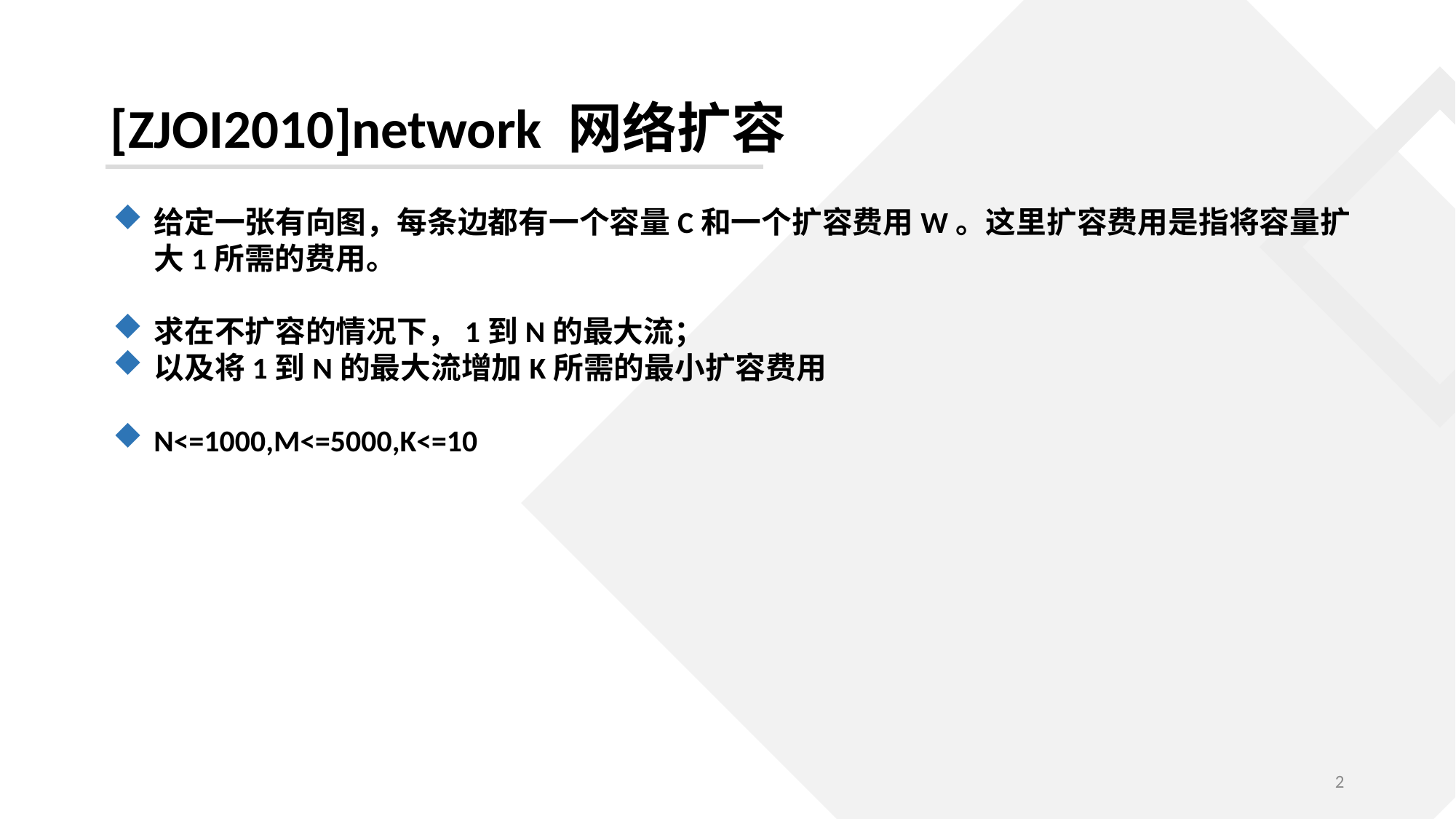

[ZJOI2010]network 网络扩容
给定一张有向图，每条边都有一个容量C和一个扩容费用W。这里扩容费用是指将容量扩大1所需的费用。

求在不扩容的情况下，1到N的最大流；
以及将1到N的最大流增加K所需的最小扩容费用

N<=1000,M<=5000,K<=10
2